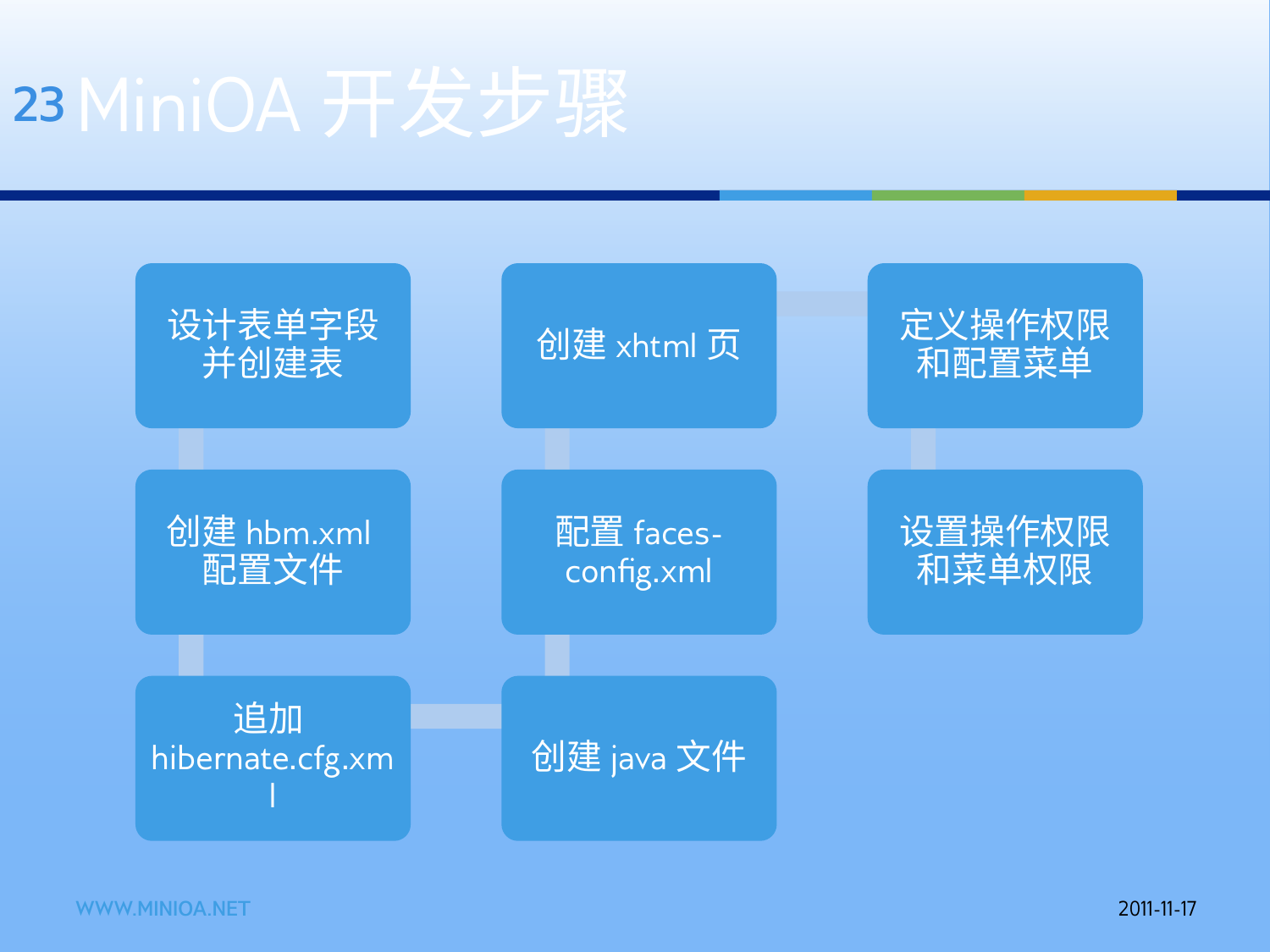

# MiniOA开发步骤
23
设计表单字段并创建表
创建xhtml页
定义操作权限和配置菜单

创建hbm.xml配置文件
配置faces-config.xml
设置操作权限和菜单权限

追加hibernate.cfg.xml
创建java文件

www.minioa.net
2011-11-17